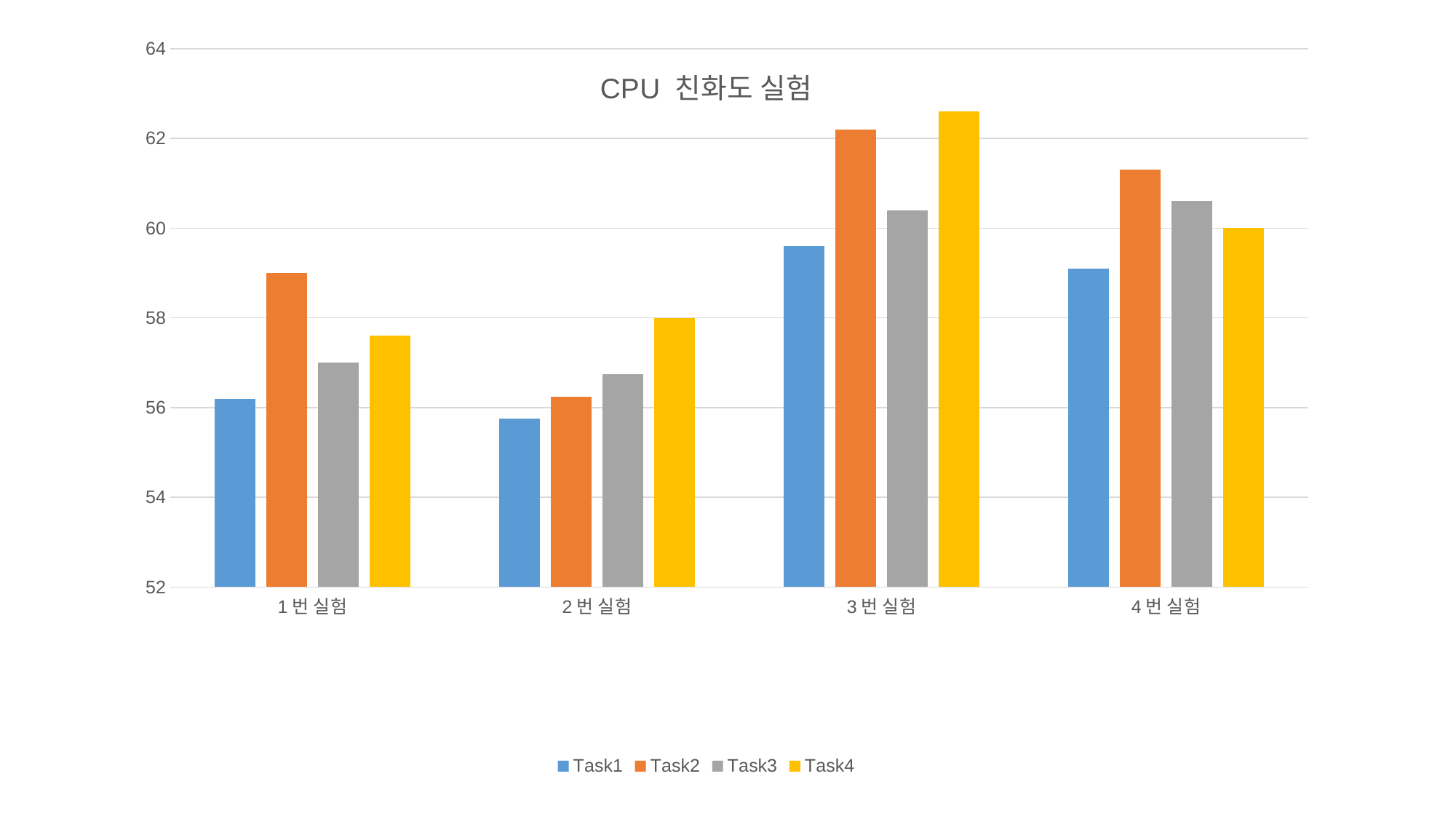

### Chart: CPU 친화도 실험

| Category | Task1 | Task2 | Task3 | Task4 |
|---|---|---|---|---|
| 1번 실험 | 56.2 | 59.0 | 57.0 | 57.6 |
| 2번 실험 | 55.75 | 56.25 | 56.75 | 58.0 |
| 3번 실험 | 59.6 | 62.2 | 60.4 | 62.6 |
| 4번 실험 | 59.1 | 61.3 | 60.6 | 60.0 |